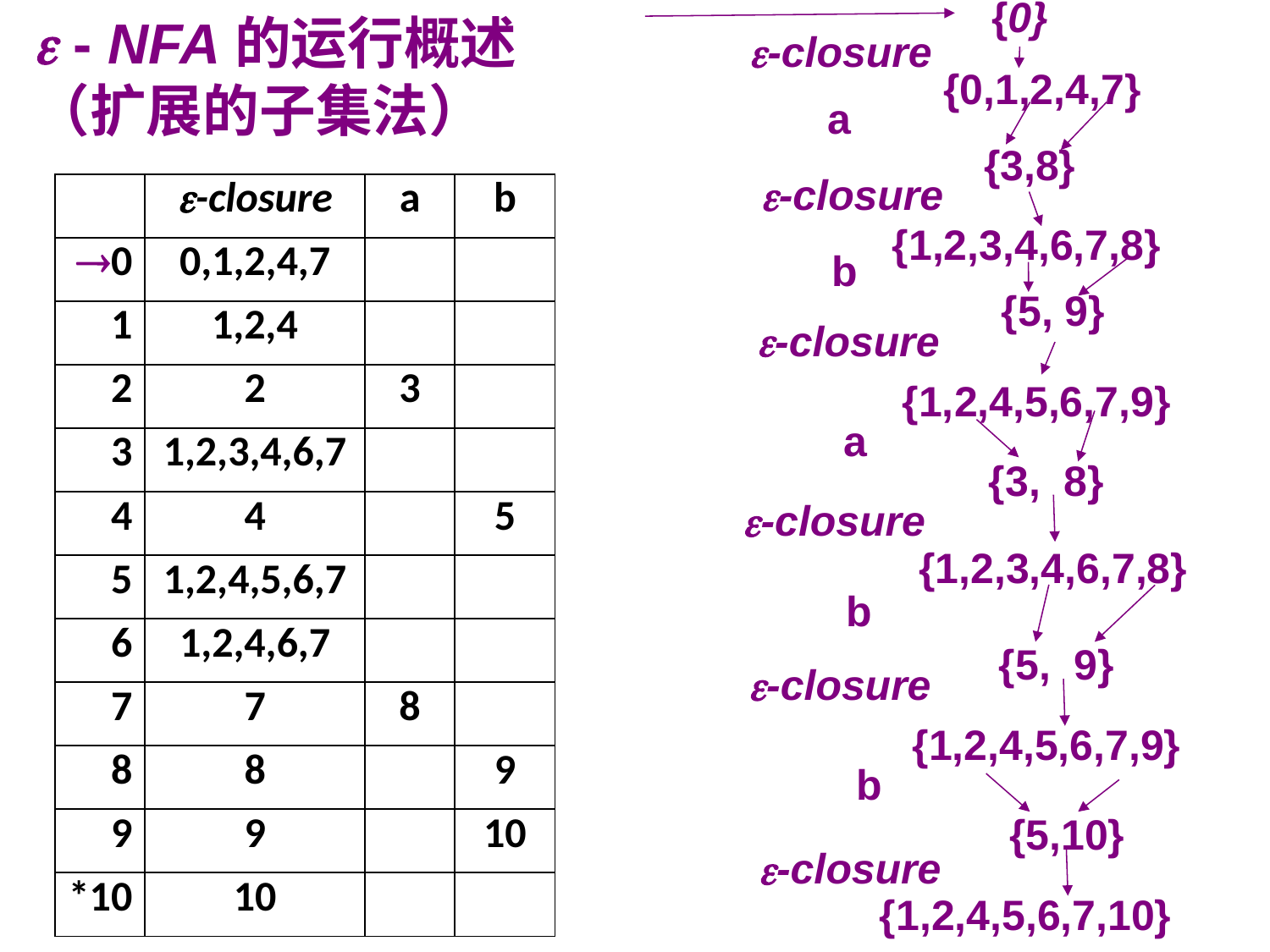

{0}
ε - NFA的运行概述
（扩展的子集法）

ε-closure

{0,1,2,4,7}
a

{3,8}
ε-closure
|  | ε-closure | a | b |
| --- | --- | --- | --- |
| →0 | 0,1,2,4,7 |  |  |
| 1 | 1,2,4 |  |  |
| 2 | 2 | 3 |  |
| 3 | 1,2,3,4,6,7 |  |  |
| 4 | 4 |  | 5 |
| 5 | 1,2,4,5,6,7 |  |  |
| 6 | 1,2,4,6,7 |  |  |
| 7 | 7 | 8 |  |
| 8 | 8 |  | 9 |
| 9 | 9 |  | 10 |
| \*10 | 10 |  |  |

{1,2,3,4,6,7,8}
b

{5, 9}
ε-closure

{1,2,4,5,6,7,9}
a

{3,  8}
ε-closure

{1,2,3,4,6,7,8}
b

{5,  9}
ε-closure

{1,2,4,5,6,7,9}
b

{5,10}
ε-closure

{1,2,4,5,6,7,10}